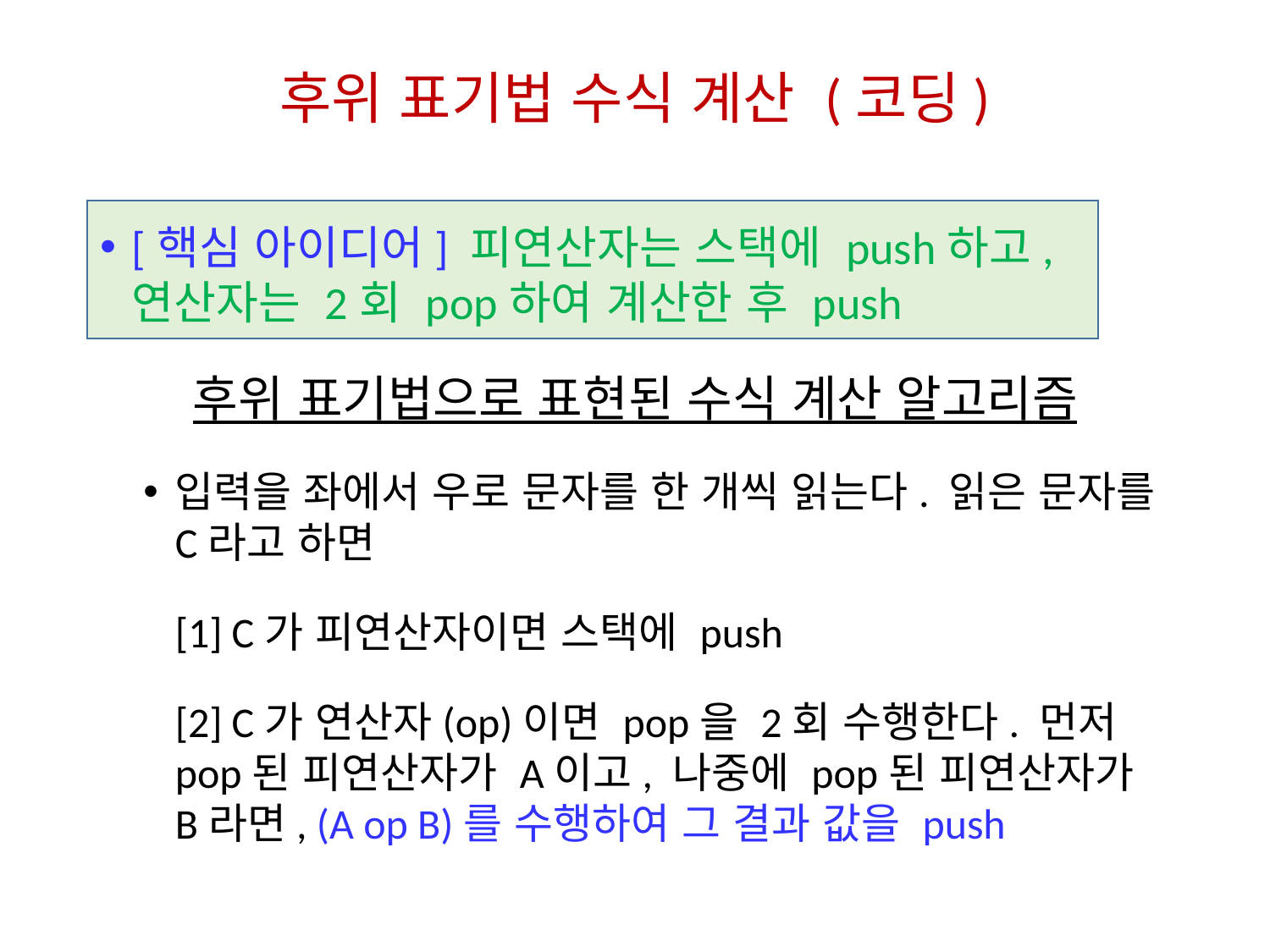

# 후위 표기법 수식 계산 (코딩)

[핵심 아이디어] 피연산자는 스택에 push하고, 연산자는 2회 pop하여 계산한 후 push
후위 표기법으로 표현된 수식 계산 알고리즘
입력을 좌에서 우로 문자를 한 개씩 읽는다. 읽은 문자를 C라고 하면
[1] C가 피연산자이면 스택에 push
[2] C가 연산자(op)이면 pop을 2회 수행한다. 먼저 pop된 피연산자가 A이고, 나중에 pop된 피연산자가 B라면, (A op B)를 수행하여 그 결과 값을 push